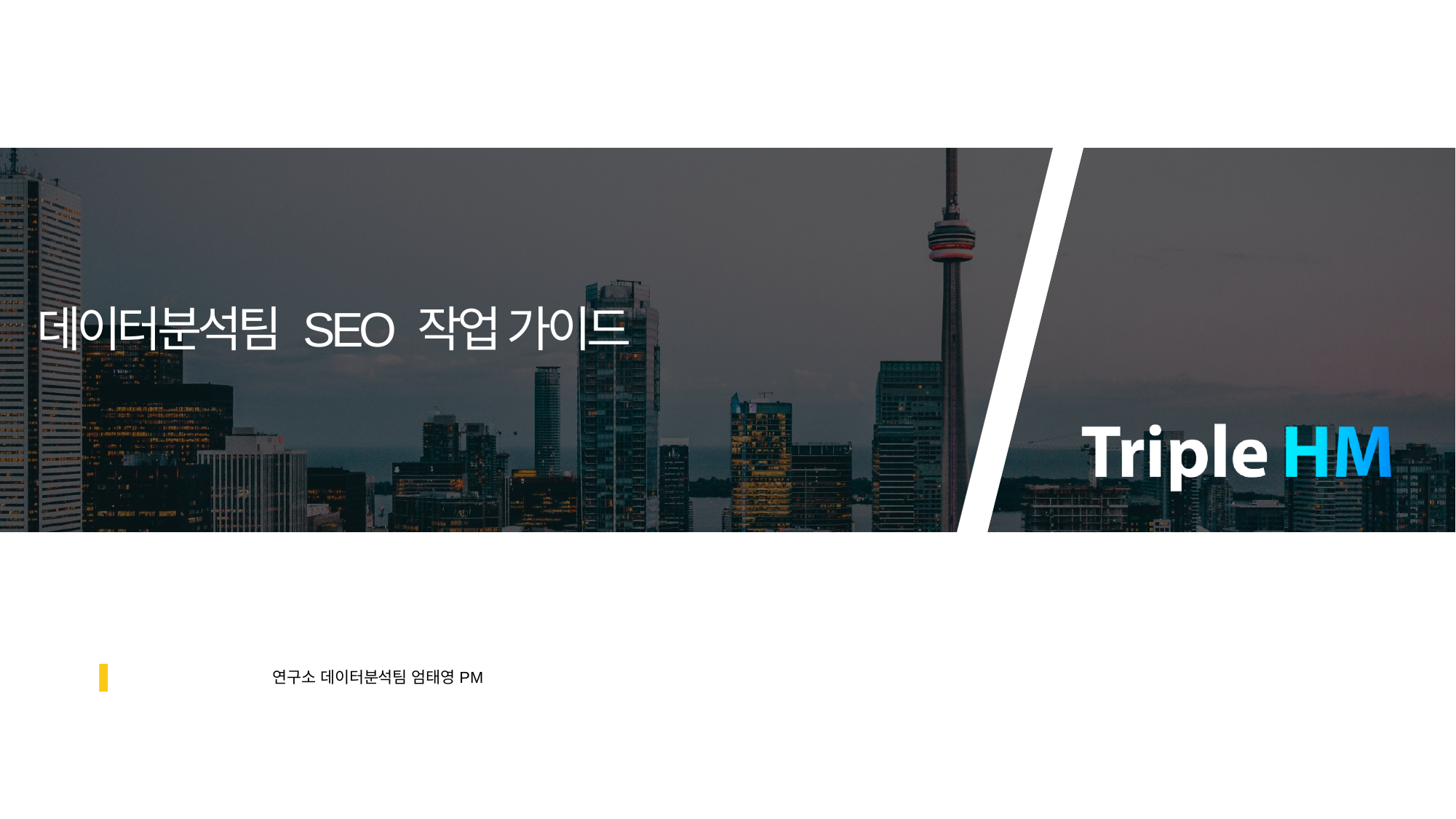

# 데이터분석팀 SEO 작업 가이드
최종 수정일 : 2023-01-30
연구소 데이터분석팀 엄태영PM